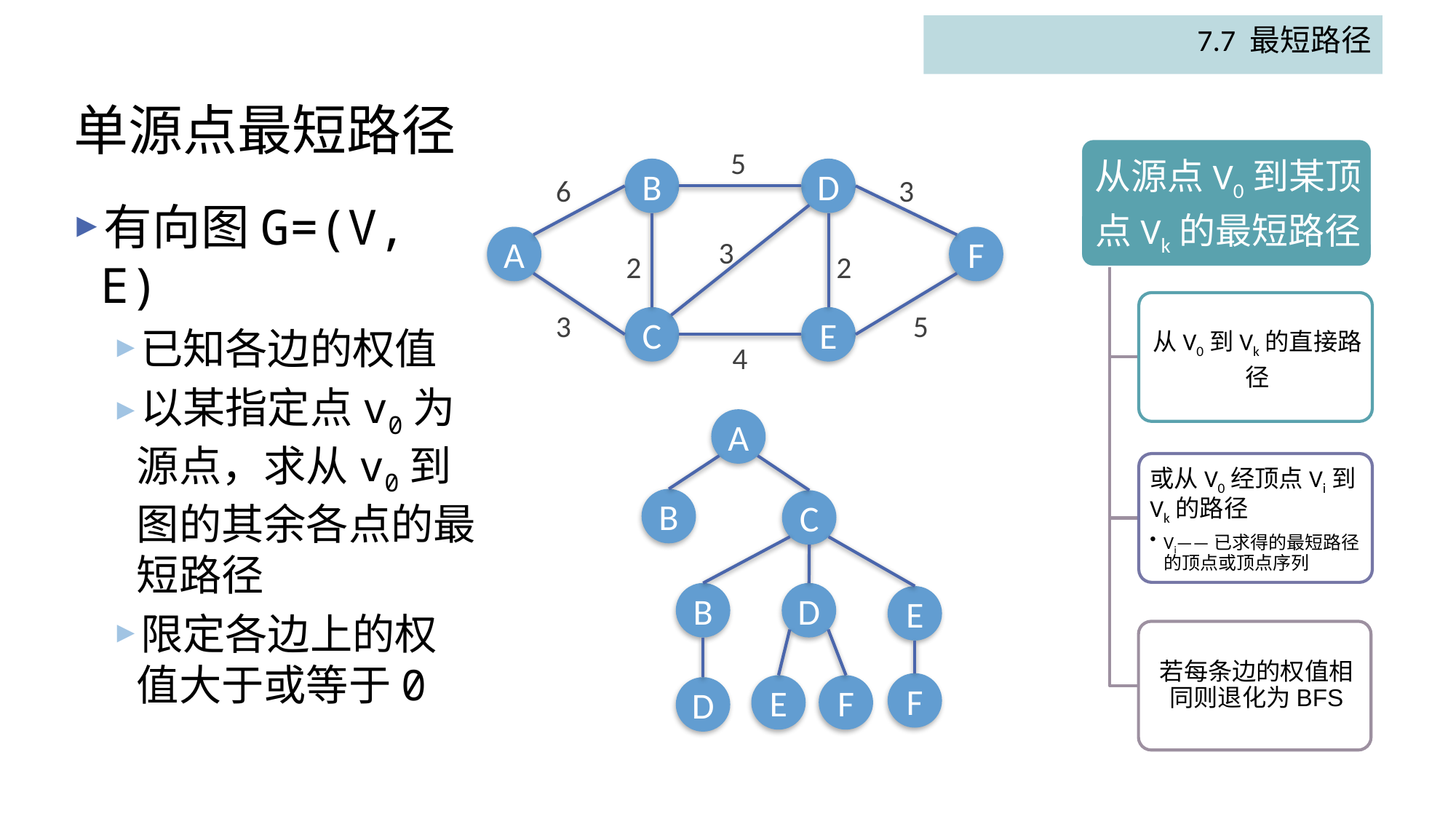

7.7 最短路径
# 单源点最短路径
5
B
D
6
3
A
F
3
2
2
3
5
C
E
4
从源点V0到某顶点Vk的最短路径
从V0到Vk的直接路径
或从V0经顶点Vi到Vk的路径
Vi——已求得的最短路径的顶点或顶点序列
若每条边的权值相同则退化为BFS
有向图G=(V, E)
已知各边的权值
以某指定点v0为源点，求从v0到图的其余各点的最短路径
限定各边上的权值大于或等于0

A
B
C
B
D
E
F
E
F
D